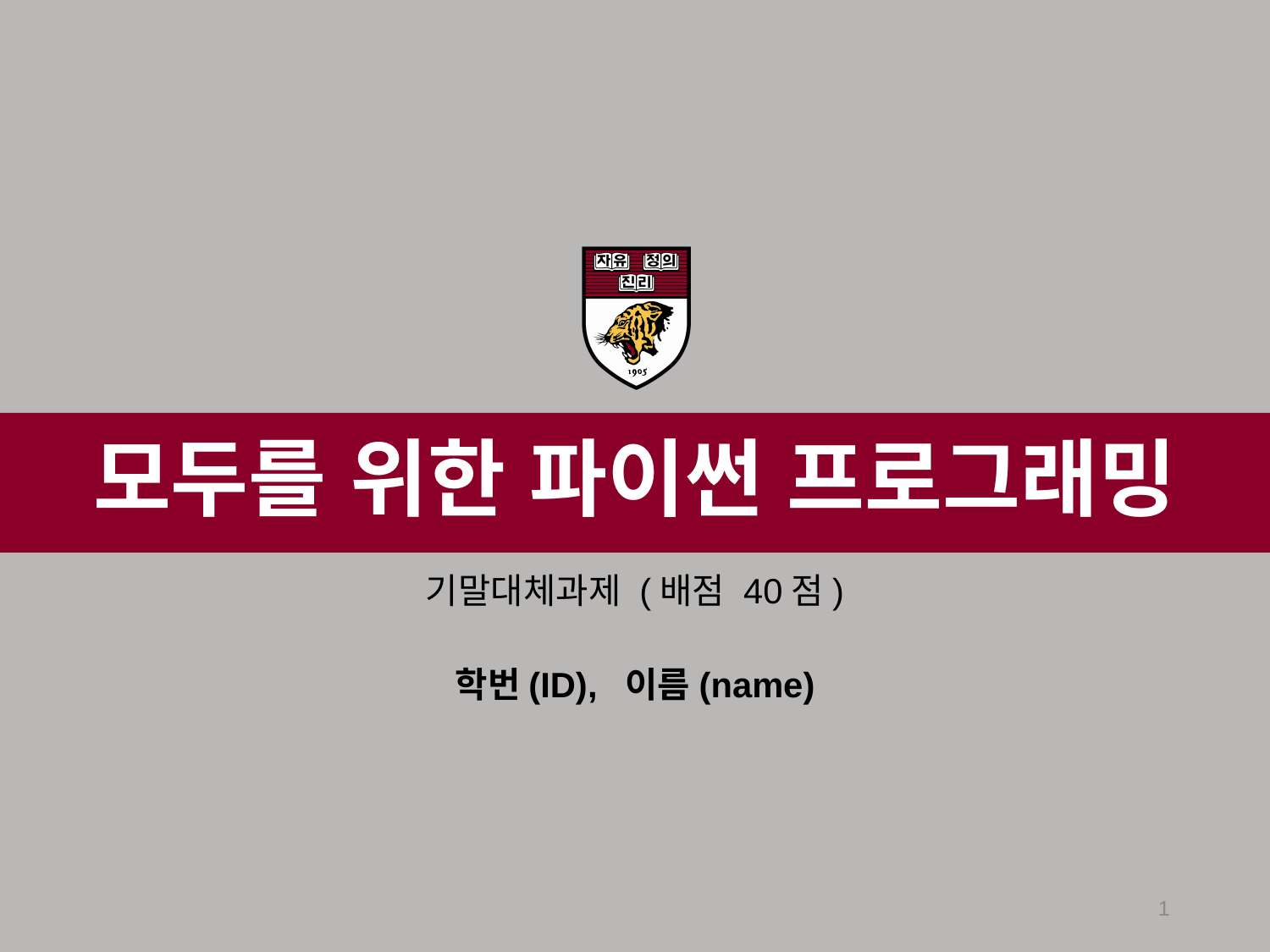

# 모두를 위한 파이썬 프로그래밍
기말대체과제 (배점 40점)
학번(ID),  이름(name)
1